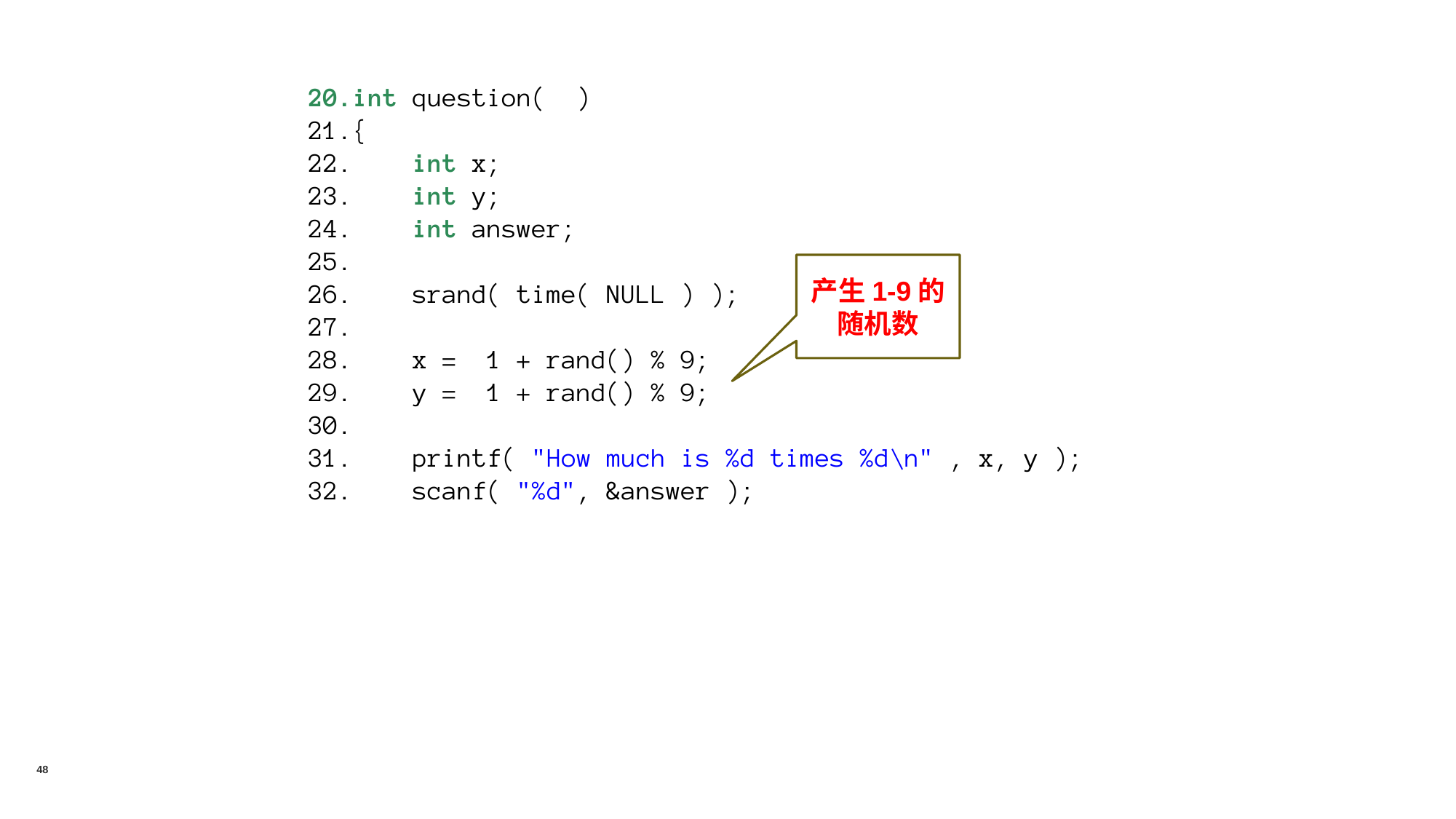

int question(  )
{
    int x;
    int y;
    int answer;

    srand( time( NULL ) );

    x =  1 + rand() % 9;
    y =  1 + rand() % 9;

    printf( "How much is %d times %d\n" , x, y );
    scanf( "%d", &answer );
产生1-9的随机数
48